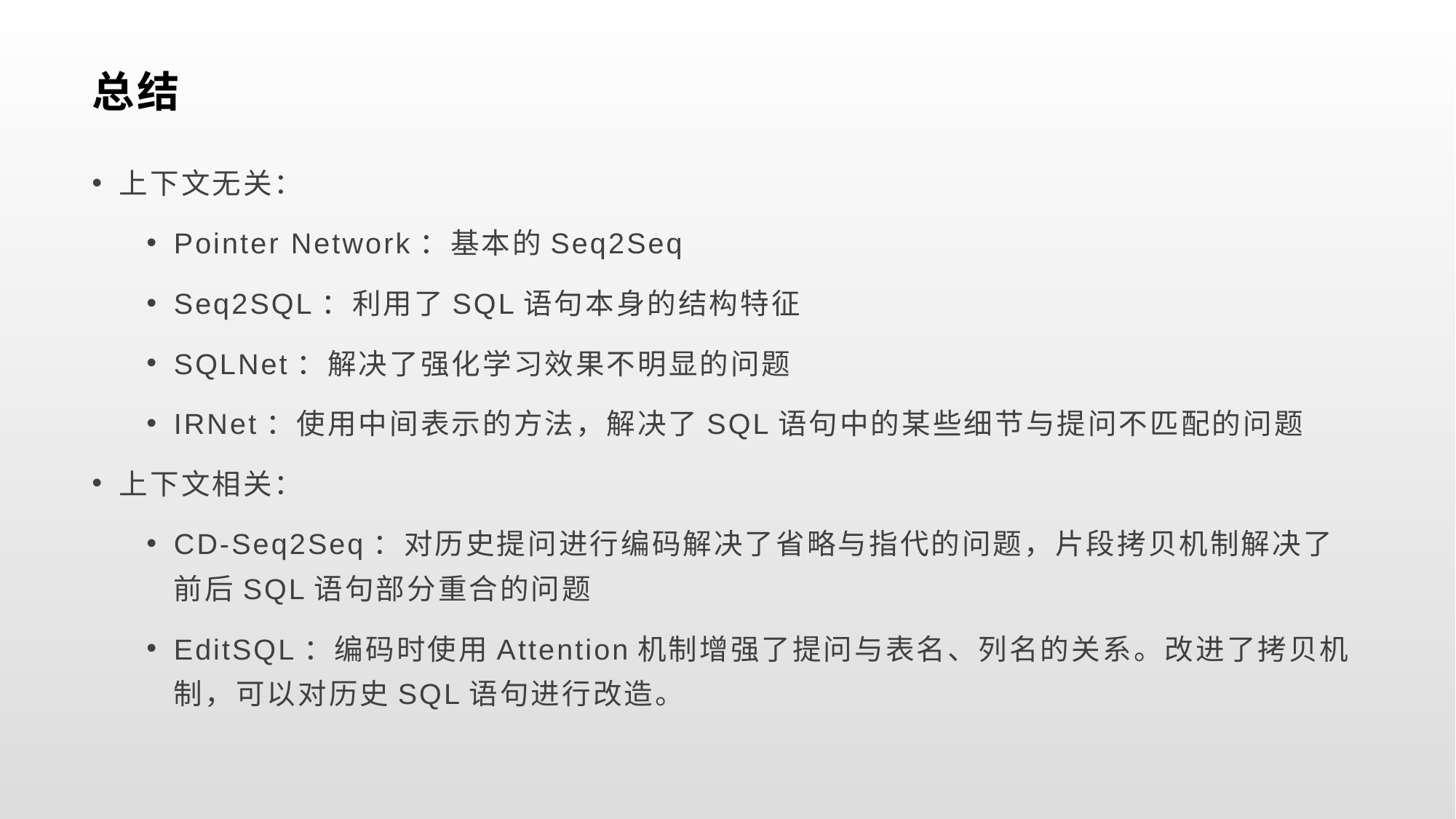

# 总结
上下文无关：
Pointer Network：基本的Seq2Seq
Seq2SQL：利用了SQL语句本身的结构特征
SQLNet：解决了强化学习效果不明显的问题
IRNet：使用中间表示的方法，解决了SQL语句中的某些细节与提问不匹配的问题
上下文相关：
CD-Seq2Seq：对历史提问进行编码解决了省略与指代的问题，片段拷贝机制解决了前后SQL语句部分重合的问题
EditSQL：编码时使用Attention机制增强了提问与表名、列名的关系。改进了拷贝机制，可以对历史SQL语句进行改造。